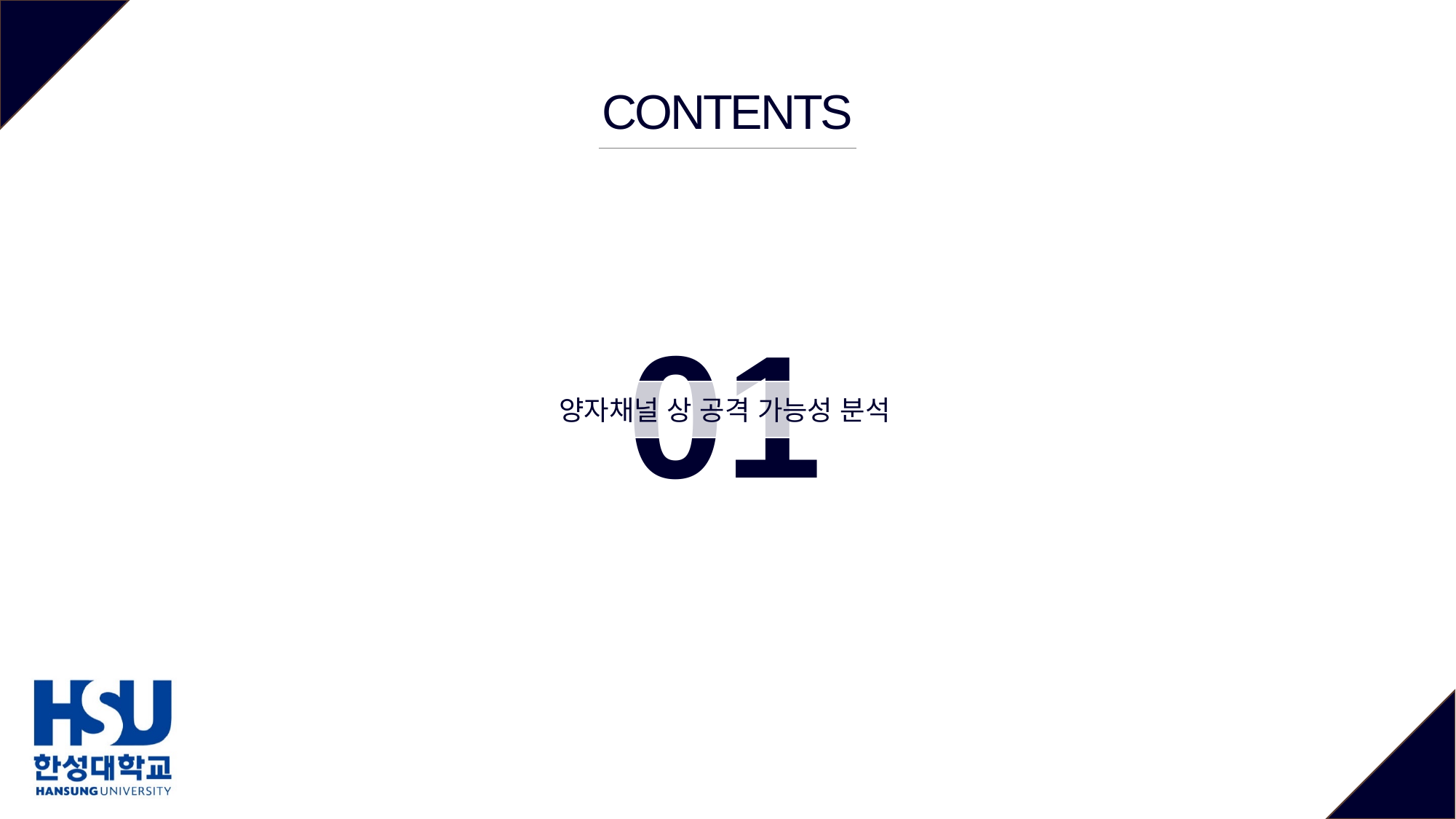

CONTENTS
01
양자채널 상 공격 가능성 분석